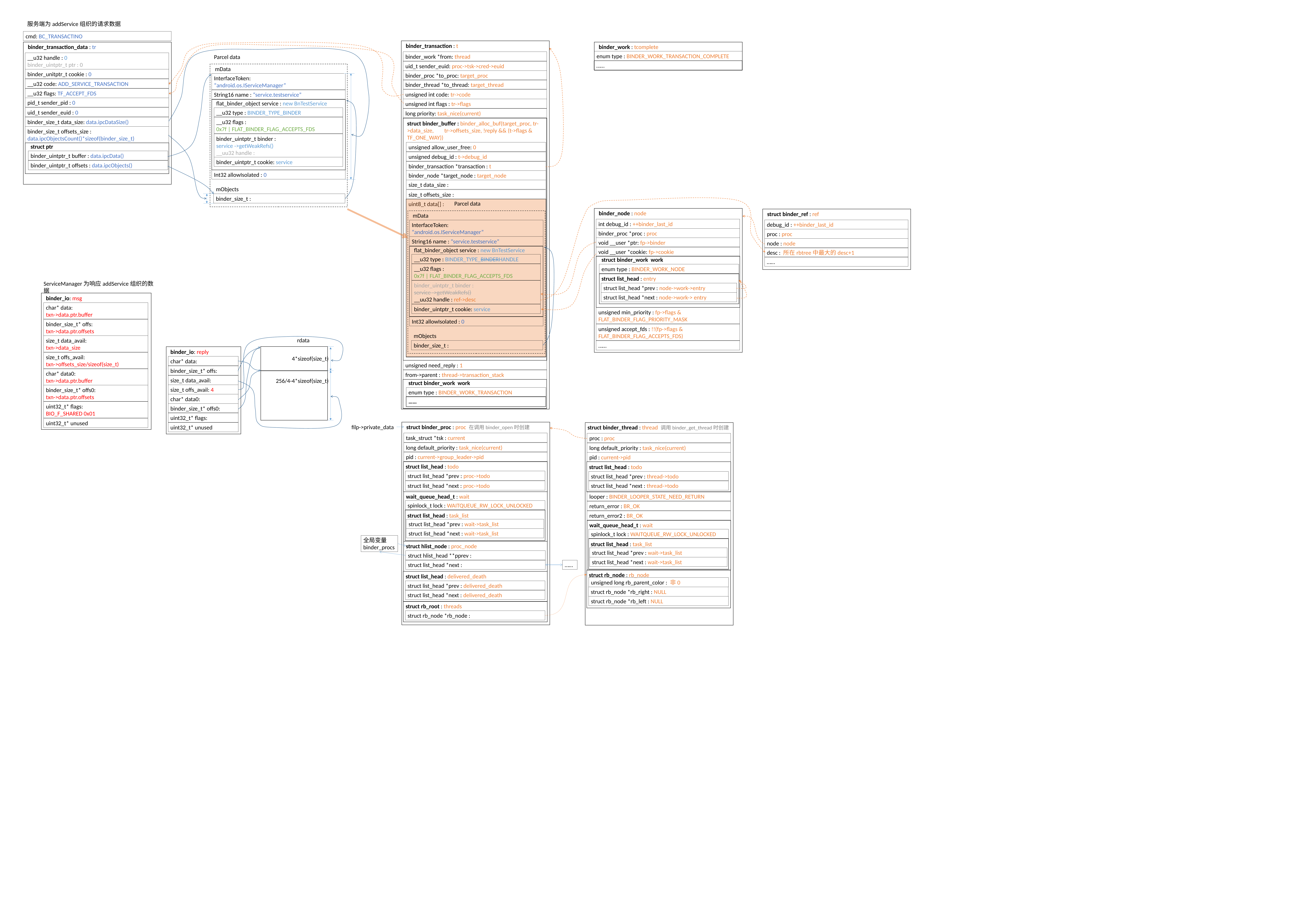

服务端为addService组织的请求数据
cmd: BC_TRANSACTINO

binder_transaction : t

binder_transaction_data : tr

binder_work : tcomplete

enum type : BINDER_WORK_TRANSACTION_COMPLETE
binder_work *from: thread
Parcel data

mData
InterfaceToken:
“android.os.IServiceManager”
String16 name : “service.testservice”
flat_binder_object service : new BnTestService

__u32 type : BINDER_TYPE_BINDER
__u32 flags :
0x7f | FLAT_BINDER_FLAG_ACCEPTS_FDS
binder_uintptr_t binder :
service ->getWeakRefs()
__uu32 handle :
binder_uintptr_t cookie: service
Int32 allowIsolated : 0
mObjects
binder_size_t :
__u32 handle : 0
binder_uintptr_t ptr : 0
……
uid_t sender_euid: proc->tsk->cred->euid
binder_unitptr_t cookie : 0
binder_proc *to_proc: target_proc

__u32 code: ADD_SERVICE_TRANSACTION
binder_thread *to_thread: target_thread
__u32 flags: TF_ACCEPT_FDS
unsigned int code: tr->code
pid_t sender_pid : 0
unsigned int flags : tr->flags
uid_t sender_euid : 0
long priority: task_nice(current)
binder_size_t data_size: data.ipcDataSize()

struct binder_buffer : binder_alloc_buf(target_proc, tr->data_size,        tr->offsets_size, !reply && (t->flags & TF_ONE_WAY))
binder_size_t offsets_size :
data.ipcObjectsCount()*sizeof(binder_size_t)

struct ptr
unsigned allow_user_free: 0

binder_uintptr_t buffer : data.ipcData()
unsigned debug_id : t->debug_id
binder_uintptr_t offsets : data.ipcObjects()
binder_transaction *transaction : t

binder_node *target_node : target_node
size_t data_size :
size_t offsets_size :

                                Parcel data

mData
InterfaceToken:
“android.os.IServiceManager”
String16 name : “service.testservice”
flat_binder_object service : new BnTestService

__u32 type : BINDER_TYPE_BINDERHANDLE
__u32 flags :
0x7f | FLAT_BINDER_FLAG_ACCEPTS_FDS
binder_uintptr_t binder :
service ->getWeakRefs()
__uu32 handle : ref->desc
binder_uintptr_t cookie: service
Int32 allowIsolated : 0
mObjects
binder_size_t :
uint8_t data[] :

binder_node : node
struct binder_ref : ref

int debug_id : ++binder_last_id
debug_id : ++binder_last_id
binder_proc *proc : proc
proc : proc
void __user *ptr: fp->binder
node : node

void __user *cookie: fp->cookie
desc : 所在rbtree中最大的desc+1

struct binder_work  work

……
enum type : BINDER_WORK_NODE
struct list_head : entry

ServiceManager为响应addService组织的数据

struct list_head *prev : node->work->entry
struct list_head *next : node->work-> entry

binder_io: msg
char* data:
txn->data.ptr.buffer
binder_size_t* offs:
txn->data.ptr.offsets
size_t data_avail:
txn->data_size
size_t offs_avail:
txn->offsets_size/sizeof(size_t)
char* data0:
txn->data.ptr.buffer
binder_size_t* offs0:
txn->data.ptr.offsets
uint32_t* flags:
BIO_F_SHARED 0x01
uint32_t* unused
unsigned min_priority : fp->flags &
FLAT_BINDER_FLAG_PRIORITY_MASK
unsigned accept_fds : !!(fp->flags &
FLAT_BINDER_FLAG_ACCEPTS_FDS)
rdata

binder_io: reply

4*sizeof(size_t)
char* data:

binder_size_t* offs:

size_t data_avail:
256/4-4*sizeof(size_t)

size_t offs_avail: 4
char* data0:
binder_size_t* offs0:
uint32_t* flags:
uint32_t* unused
……
unsigned need_reply : 1
from->parent : thread->transaction_stack
struct binder_work  work

enum type : BINDER_WORK_TRANSACTION
……

filp->private_data

struct binder_proc : proc 在调用binder_open时创建

struct binder_thread : thread 调用binder_get_thread时创建

task_struct *tsk : current
proc : proc
long default_priority : task_nice(current)
long default_priority : task_nice(current)
pid : current->group_leader->pid
pid : current->pid
struct list_head : todo

struct list_head : todo
struct list_head *prev : proc->todo
struct list_head *prev : thread->todo
struct list_head *next : proc->todo
struct list_head *next : thread->todo
wait_queue_head_t : wait
looper : BINDER_LOOPER_STATE_NEED_RETURN

spinlock_t lock : WAITQUEUE_RW_LOCK_UNLOCKED
return_error : BR_OK

struct list_head : task_list
return_error2 : BR_OK
struct list_head *prev : wait->task_list
wait_queue_head_t : wait

struct list_head *next : wait->task_list
spinlock_t lock : WAITQUEUE_RW_LOCK_UNLOCKED
全局变量binder_procs

struct list_head : task_list
struct hlist_node : proc_node

struct list_head *prev : wait->task_list
struct hlist_head **pprev :
struct list_head *next : wait->task_list
struct list_head *next :
……
struct rb_node : rb_node

struct list_head : delivered_death

unsigned long rb_parent_color : 非0
struct list_head *prev : delivered_death
struct rb_node *rb_right : NULL
struct list_head *next : delivered_death
struct rb_node *rb_left : NULL
struct rb_root : threads

struct rb_node *rb_node :